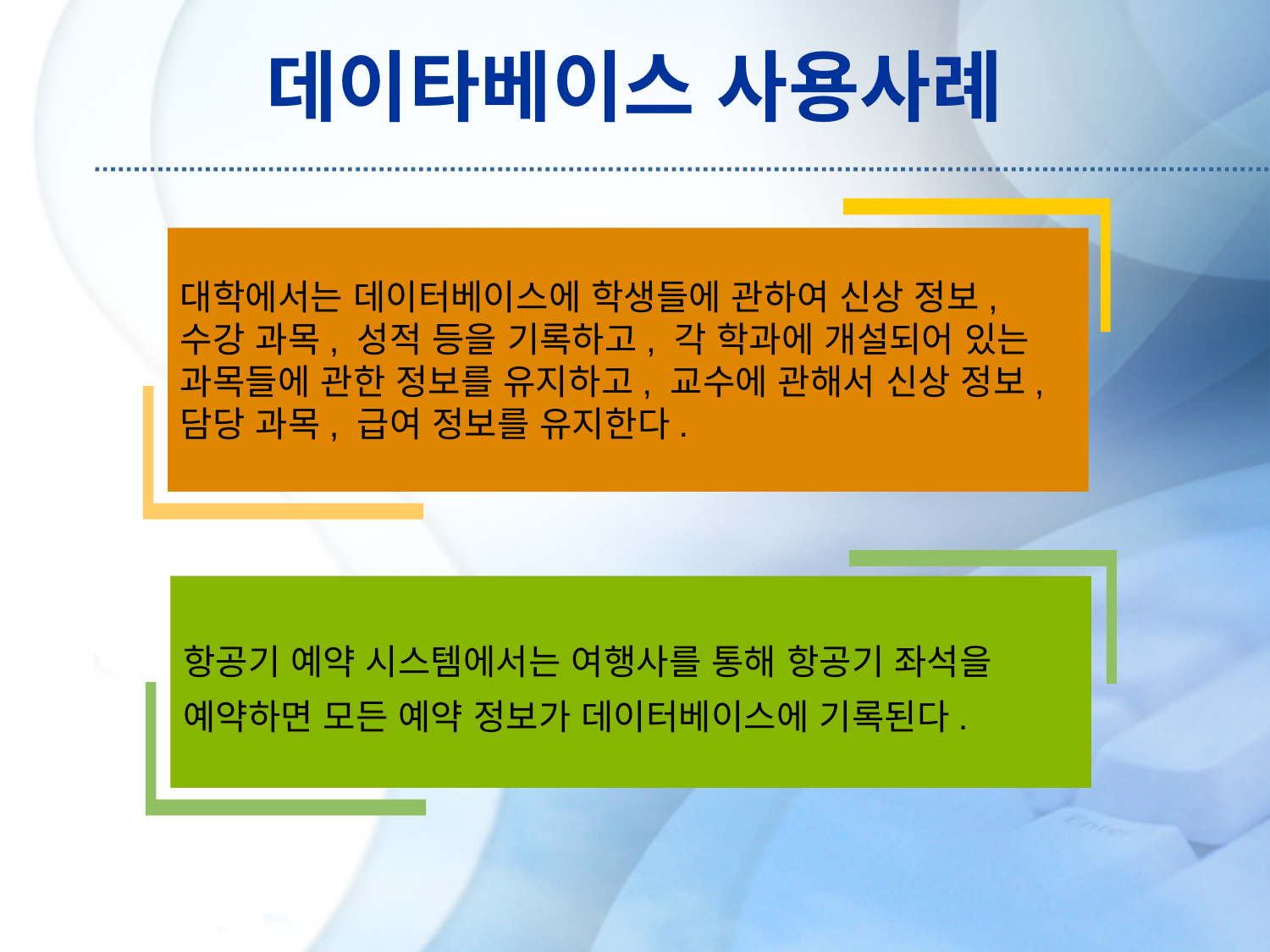

# 데이타베이스 사용사례

대학에서는 데이터베이스에 학생들에 관하여 신상 정보, 수강 과목, 성적 등을 기록하고, 각 학과에 개설되어 있는 과목들에 관한 정보를 유지하고, 교수에 관해서 신상 정보, 담당 과목, 급여 정보를 유지한다.

항공기 예약 시스템에서는 여행사를 통해 항공기 좌석을 예약하면 모든 예약 정보가 데이터베이스에 기록된다.